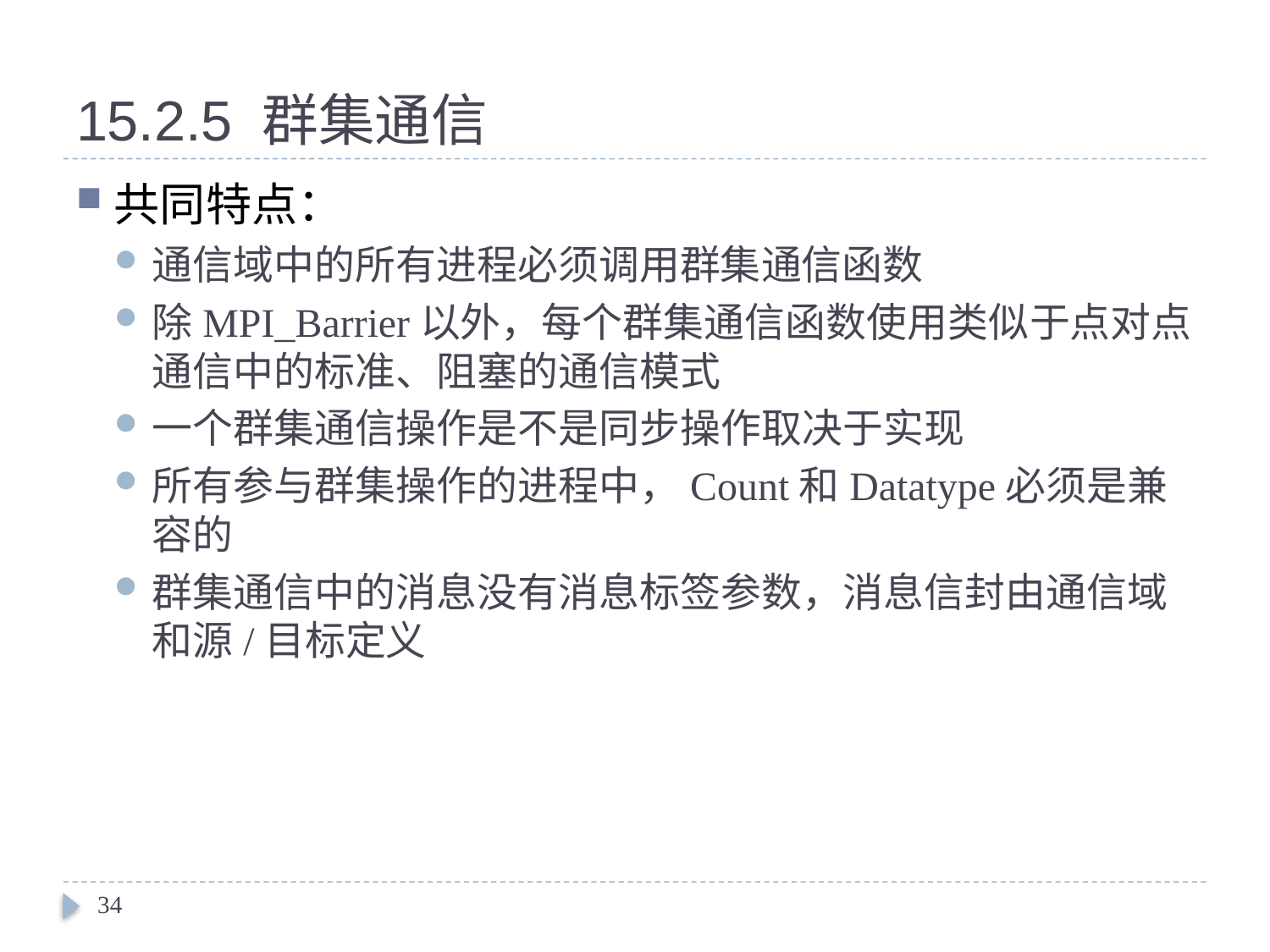

# 15.2.5 群集通信
共同特点：
通信域中的所有进程必须调用群集通信函数
除MPI_Barrier以外，每个群集通信函数使用类似于点对点通信中的标准、阻塞的通信模式
一个群集通信操作是不是同步操作取决于实现
所有参与群集操作的进程中，Count和Datatype必须是兼容的
群集通信中的消息没有消息标签参数，消息信封由通信域和源/目标定义
34